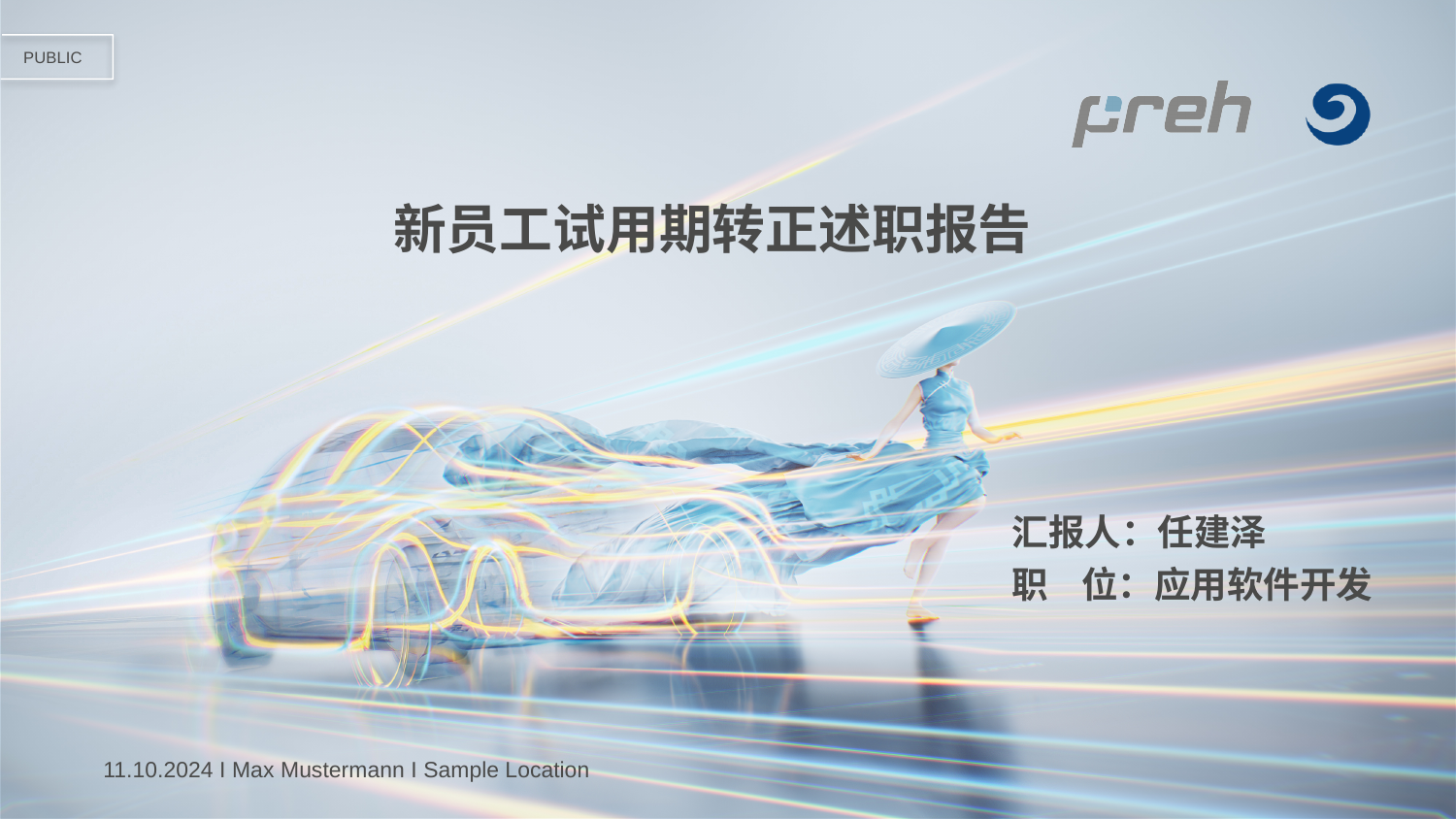

# 新员工试用期转正述职报告
汇报人：任建泽
职    位：应用软件开发
11.10.2024 I Max Mustermann I Sample Location